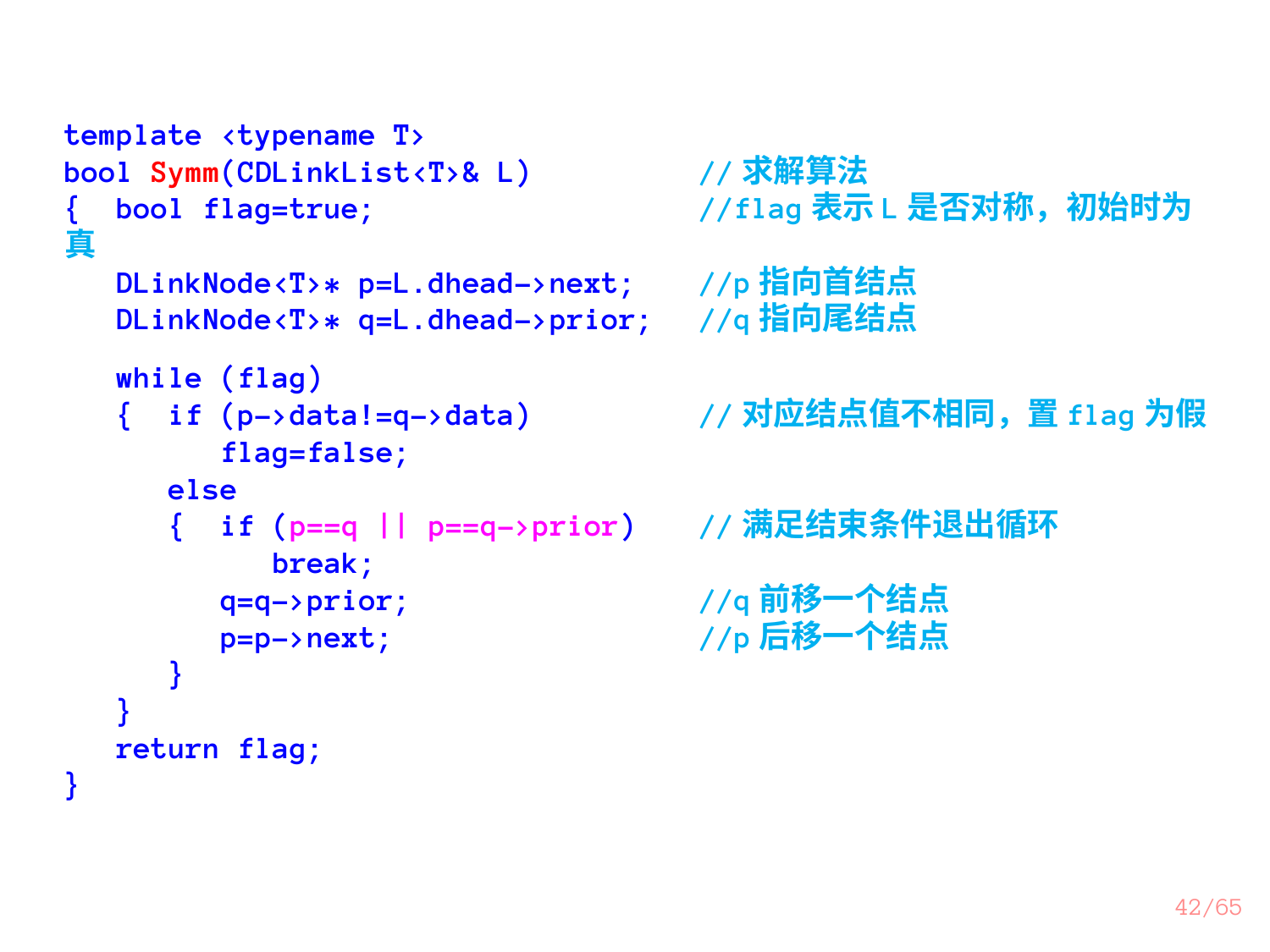

template <typename T>
bool Symm(CDLinkList<T>& L)		//求解算法
{  bool flag=true;			//flag表示L是否对称，初始时为真
   DLinkNode<T>* p=L.dhead->next;	//p指向首结点
   DLinkNode<T>* q=L.dhead->prior;	//q指向尾结点
   while (flag)
   {  if (p->data!=q->data)		//对应结点值不相同，置flag为假
         flag=false;
      else
      {  if (p==q || p==q->prior)	//满足结束条件退出循环
            break;
         q=q->prior;			//q前移一个结点
         p=p->next;			//p后移一个结点
      }
   }
   return flag;
}
42/65